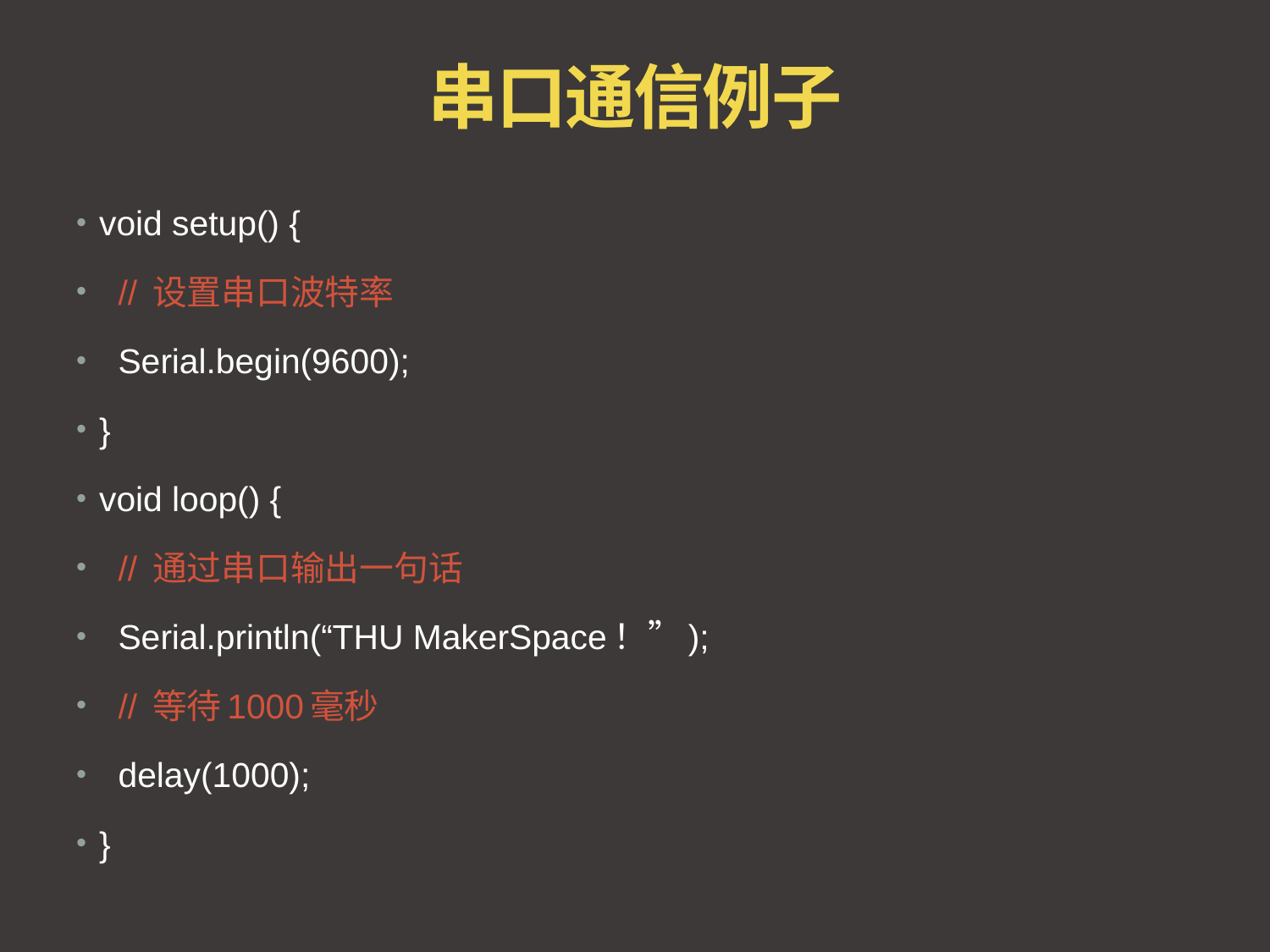

# 串口通信例子
void setup() {
  // 设置串口波特率
  Serial.begin(9600);
}
void loop() {
  // 通过串口输出一句话
  Serial.println(“THU MakerSpace！”);
  // 等待1000毫秒
  delay(1000);
}